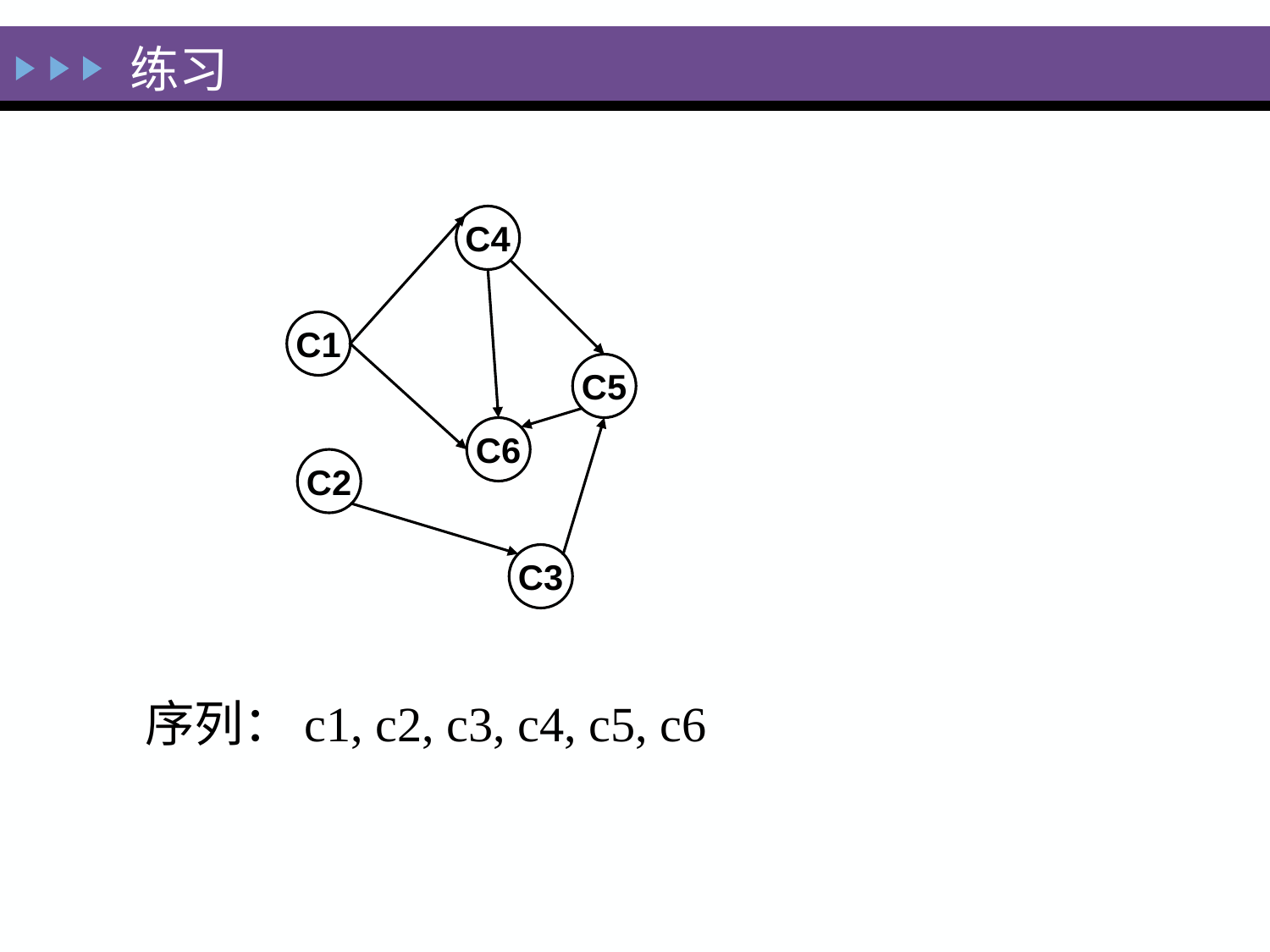

# 练习
C4
C1
C5
C6
C2
C3
序列：c1, c2, c3, c4, c5, c6